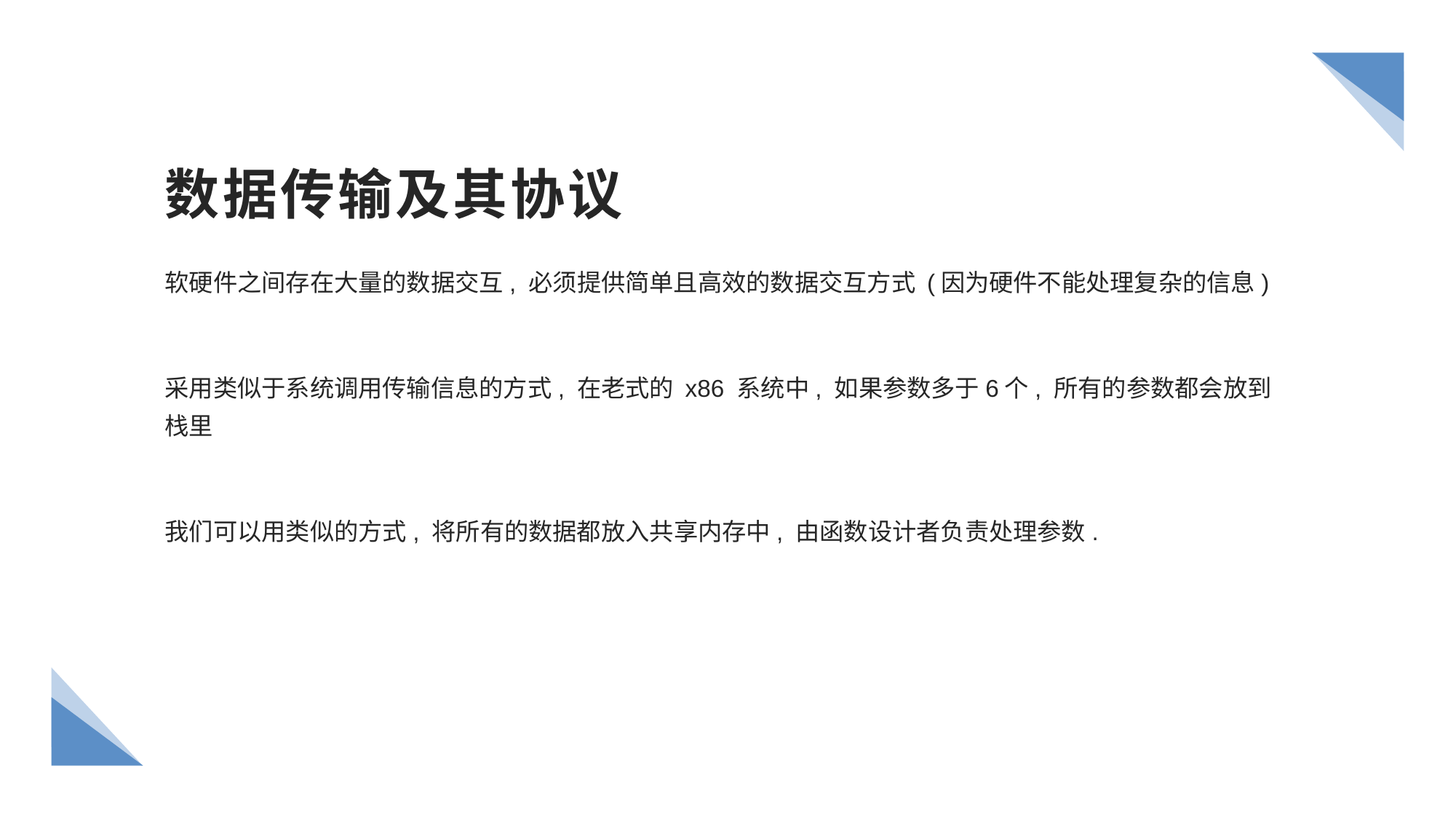

# 数据传输及其协议
软硬件之间存在大量的数据交互, 必须提供简单且高效的数据交互方式 (因为硬件不能处理复杂的信息)

采用类似于系统调用传输信息的方式, 在老式的 x86 系统中, 如果参数多于6个, 所有的参数都会放到栈里

我们可以用类似的方式, 将所有的数据都放入共享内存中, 由函数设计者负责处理参数.